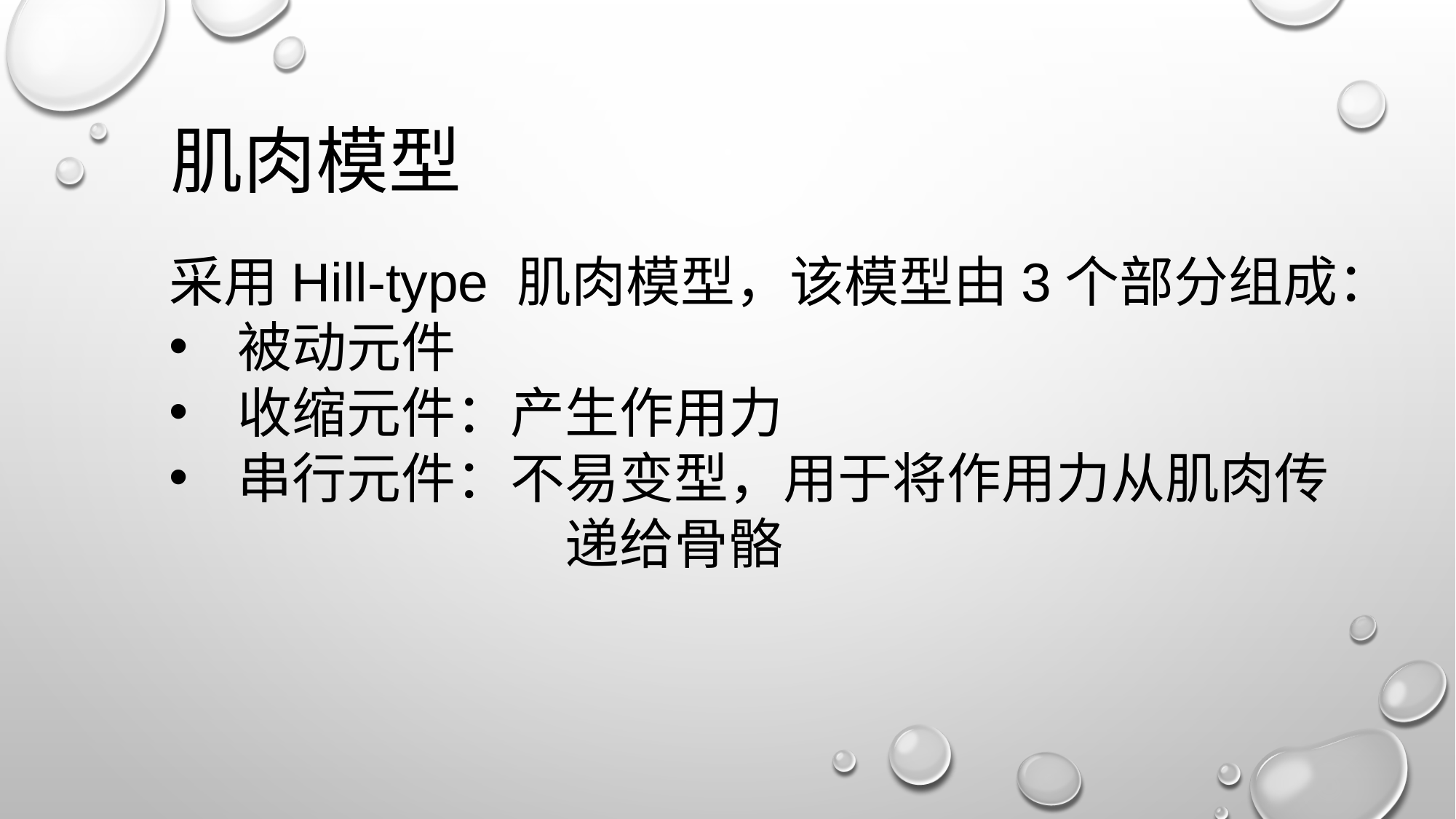

肌肉模型
采用Hill-type 肌肉模型，该模型由3个部分组成：
被动元件
收缩元件：产生作用力
串行元件：不易变型，用于将作用力从肌肉传			递给骨骼